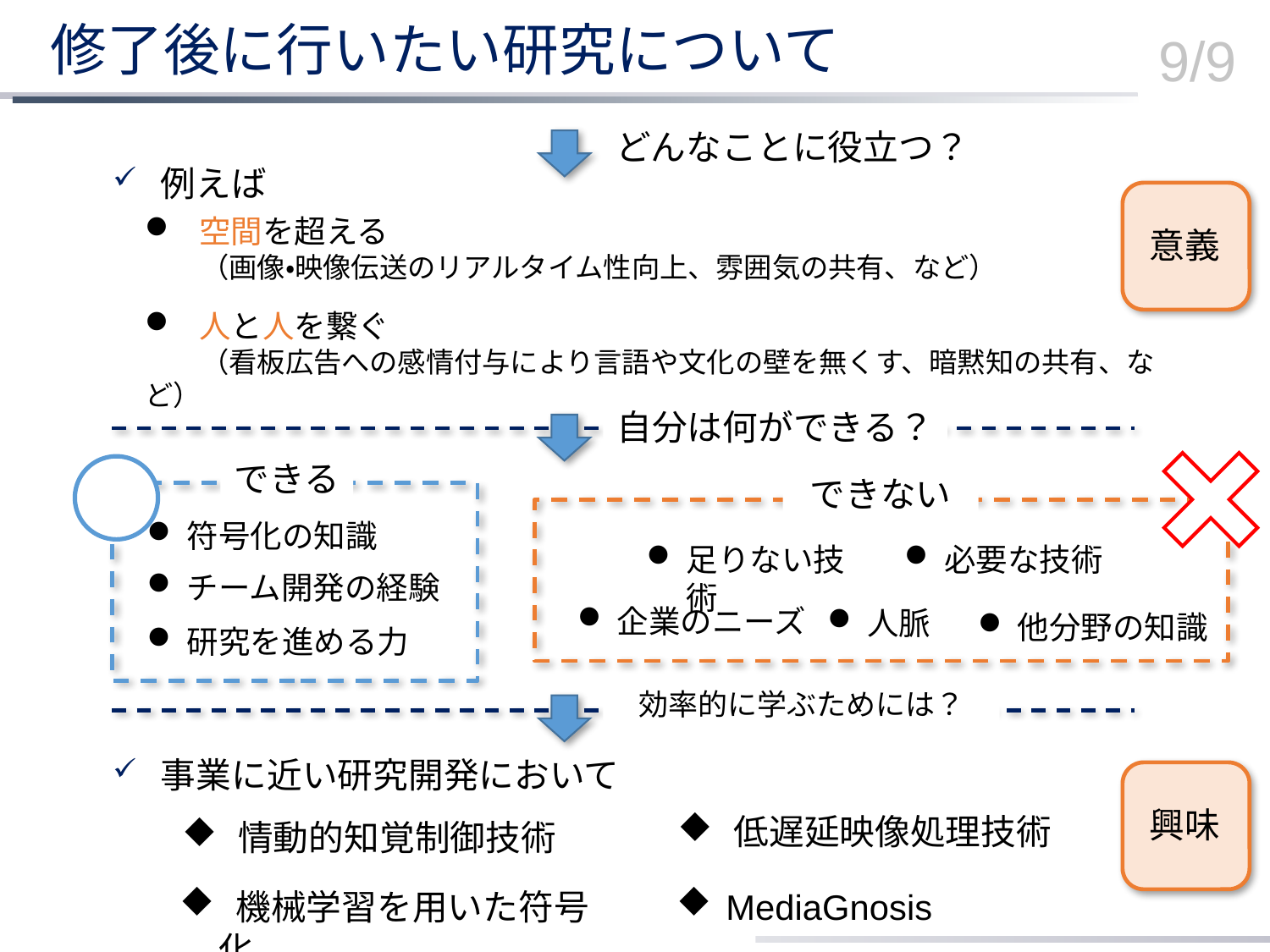

# 修了後に行いたい研究について
9/9
どんなことに役立つ？

 例えば

意義
 空間を超える
　　（画像・映像伝送のリアルタイム性向上、雰囲気の共有、など）
 人と人を繋ぐ
　　（看板広告への感情付与により言語や文化の壁を無くす、暗黙知の共有、など）
自分は何ができる？

できる

できない

符号化の知識
足りない技術
必要な技術
チーム開発の経験
企業のニーズ
人脈
他分野の知識
研究を進める力
効率的に学ぶためには？

 事業に近い研究開発において

興味
 低遅延映像処理技術
 情動的知覚制御技術
 機械学習を用いた符号化
 MediaGnosis